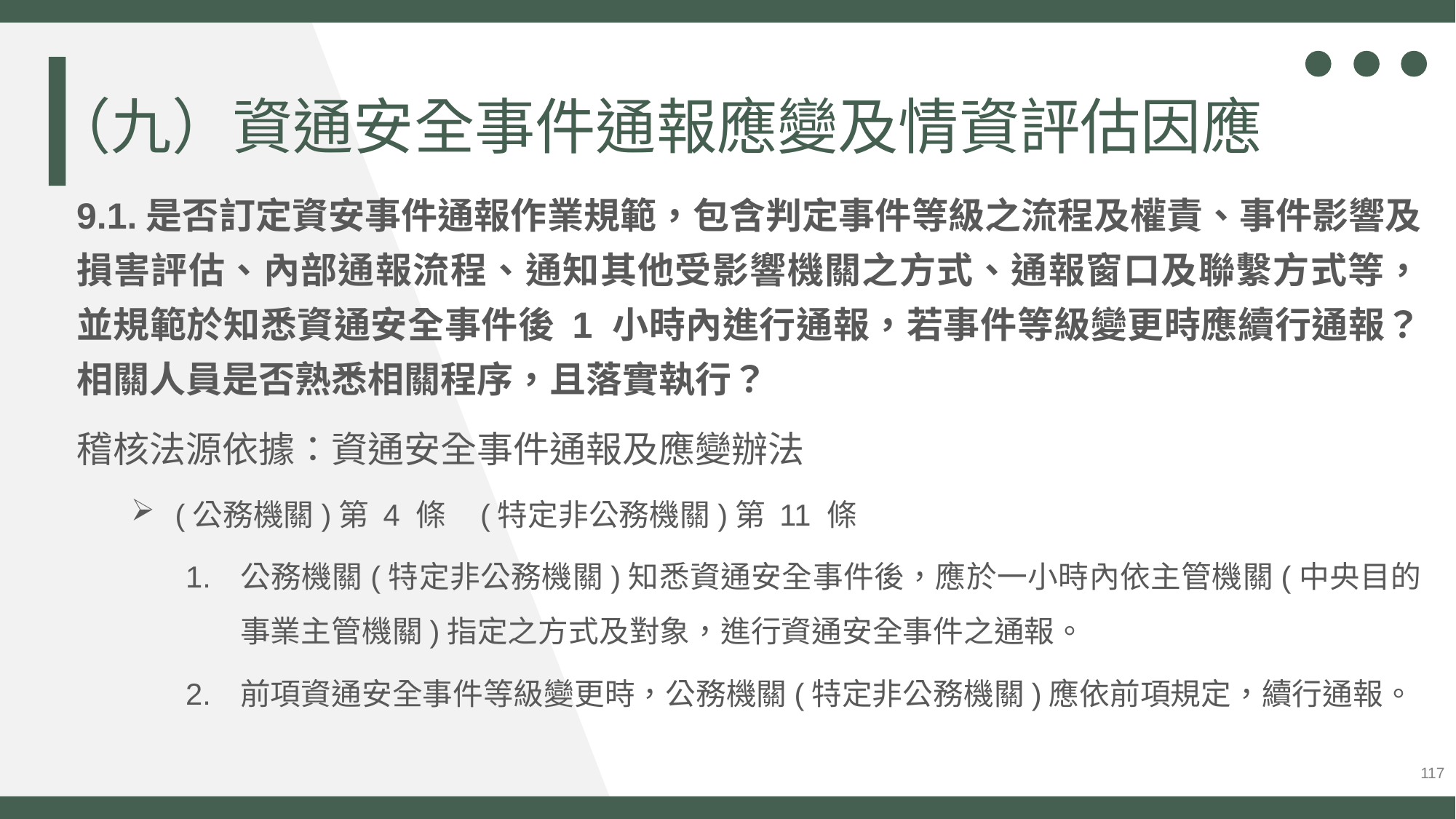

（九）資通安全事件通報應變及情資評估因應
9.1.是否訂定資安事件通報作業規範，包含判定事件等級之流程及權責、事件影響及損害評估、內部通報流程、通知其他受影響機關之方式、通報窗口及聯繫方式等，並規範於知悉資通安全事件後 1 小時內進行通報，若事件等級變更時應續行通報？相關人員是否熟悉相關程序，且落實執行？
稽核法源依據：資通安全事件通報及應變辦法
  (公務機關)第 4 條    (特定非公務機關)第 11 條
公務機關(特定非公務機關)知悉資通安全事件後，應於一小時內依主管機關(中央目的
事業主管機關)指定之方式及對象，進行資通安全事件之通報。
前項資通安全事件等級變更時，公務機關(特定非公務機關)應依前項規定，續行通報。

117